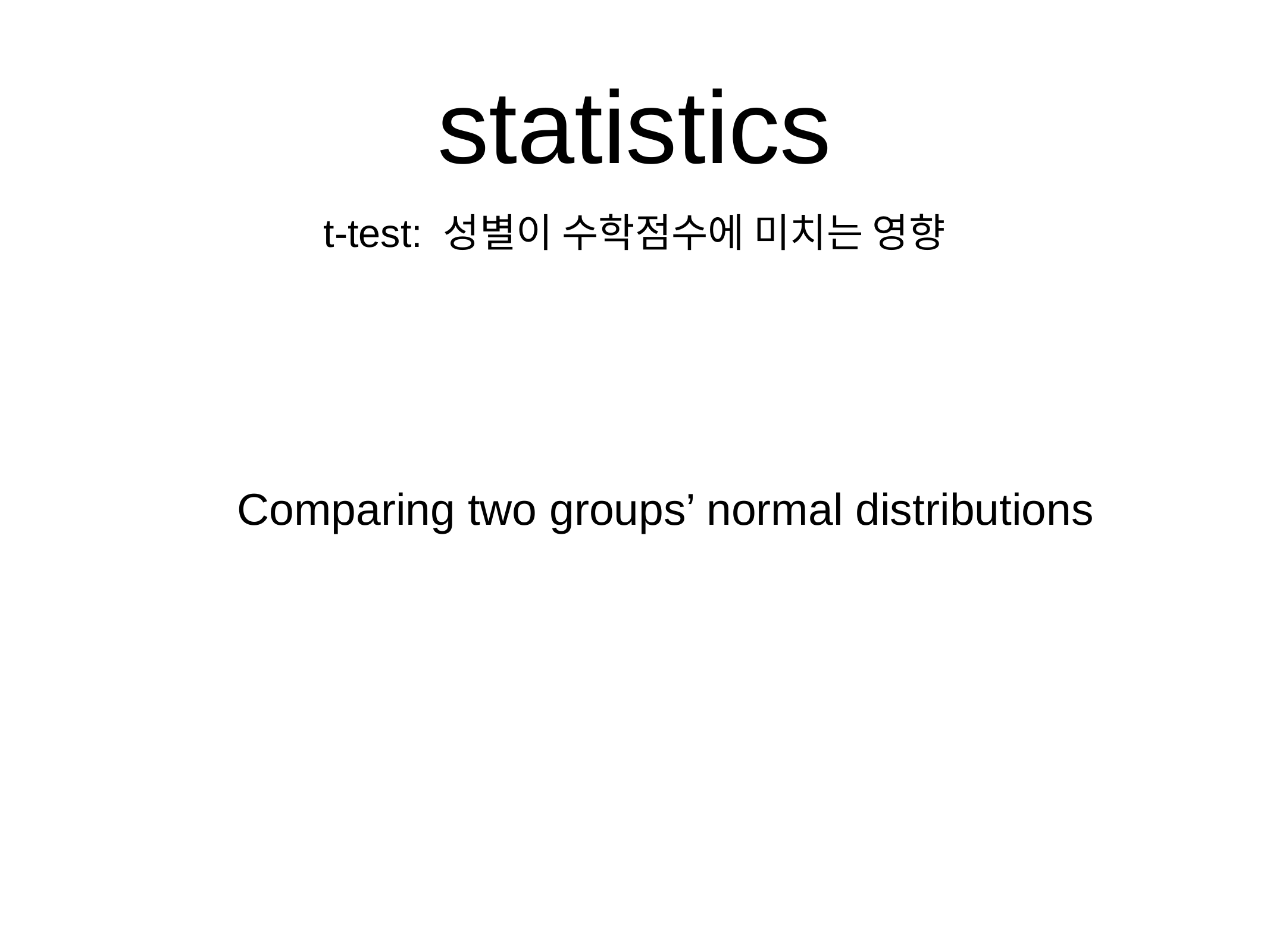

statistics
t-test: 성별이 수학점수에 미치는 영향
Comparing two groups’ normal distributions